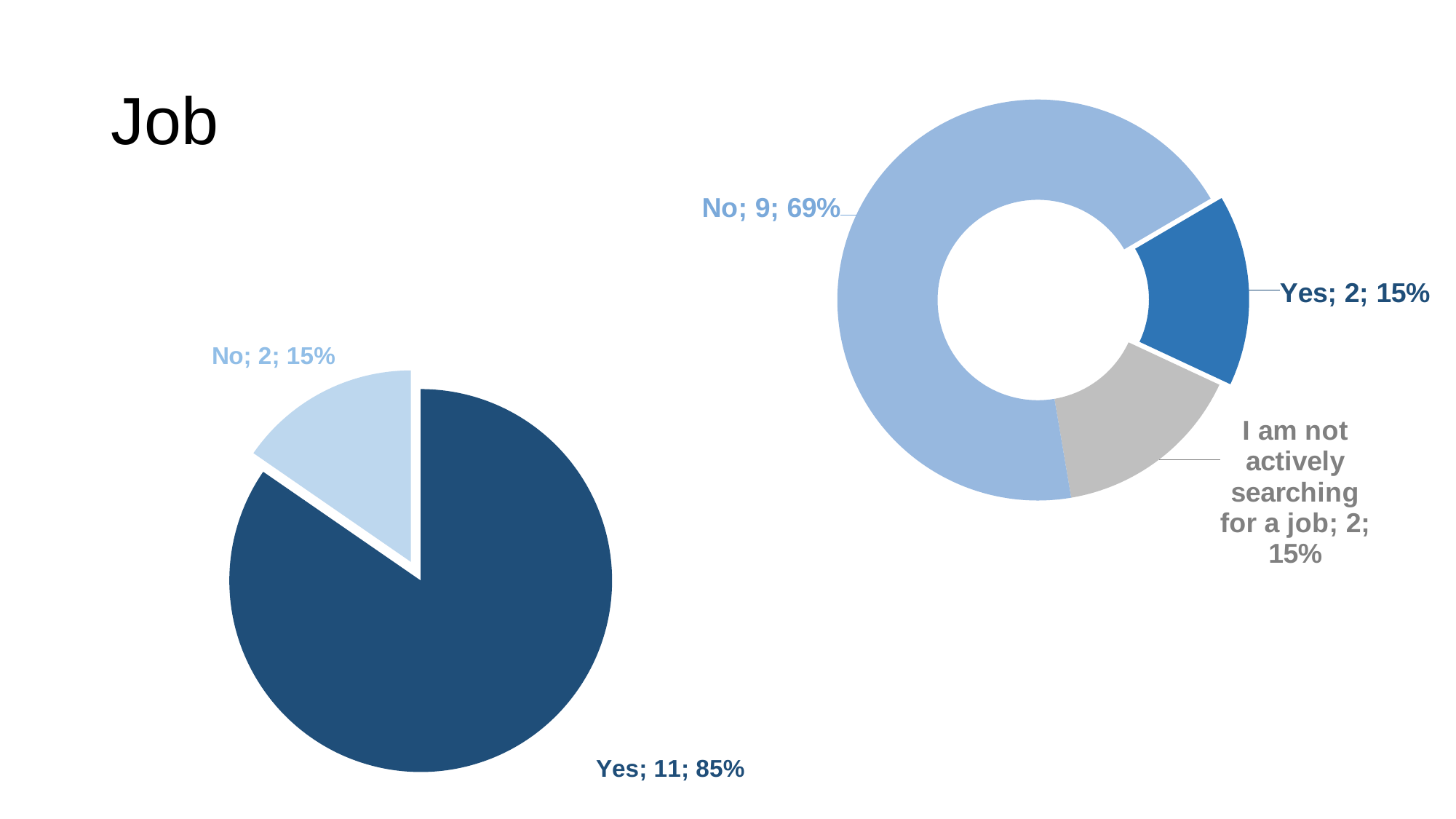

# Job

### Chart

| Category | 列2 |
|---|---|
| I am not actively searching for a job | 2.0 |
| No | 9.0 |
| Yes | 2.0 |

### Chart

| Category | 系列 1 |
|---|---|
| Yes | 11.0 |
| Not Sure | 0.0 |
| No | 2.0 |